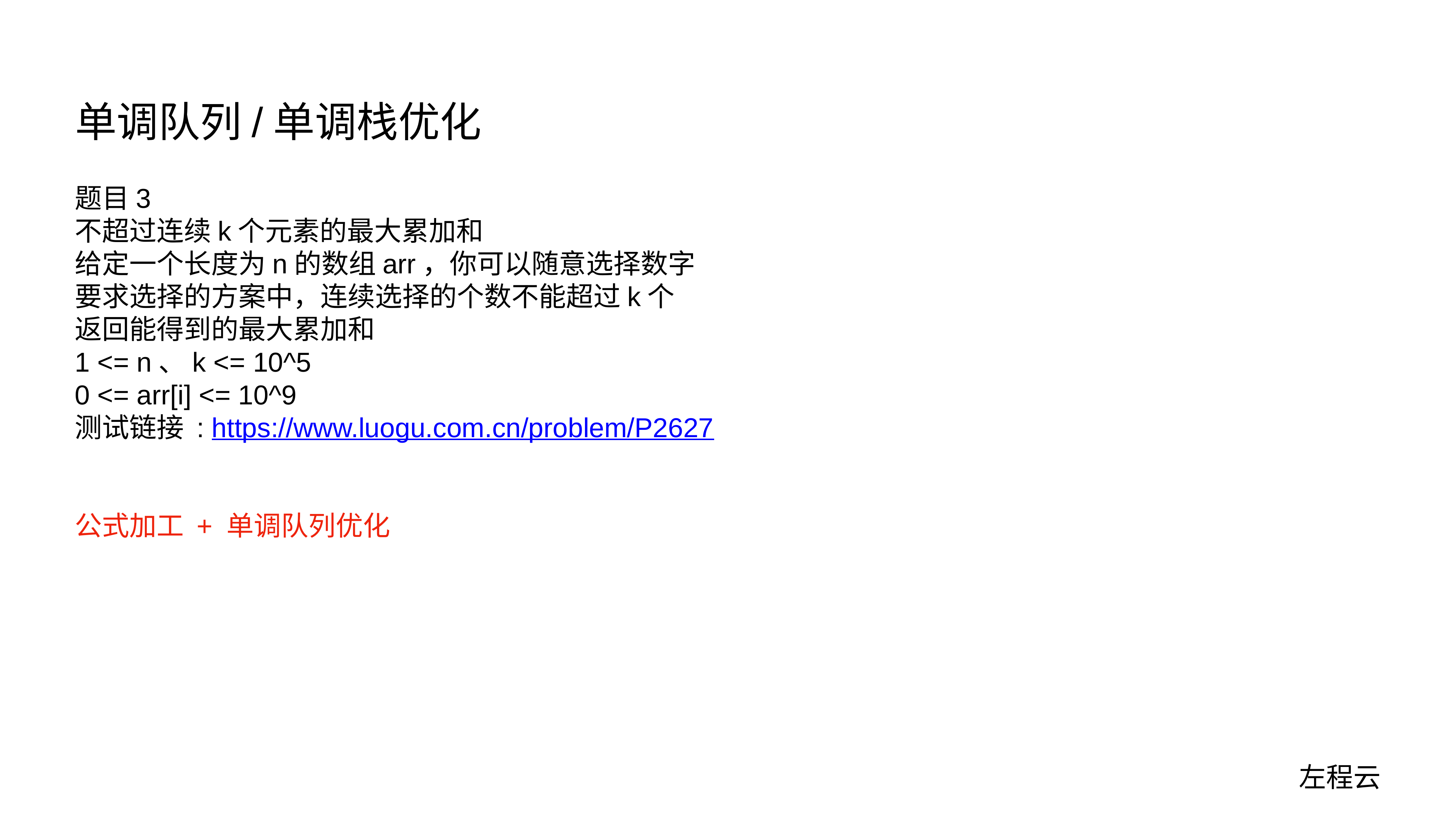

# 单调队列/单调栈优化
题目3
不超过连续k个元素的最大累加和
给定一个长度为n的数组arr，你可以随意选择数字
要求选择的方案中，连续选择的个数不能超过k个
返回能得到的最大累加和
1 <= n、k <= 10^5
0 <= arr[i] <= 10^9
测试链接 : https://www.luogu.com.cn/problem/P2627

公式加工 + 单调队列优化
左程云